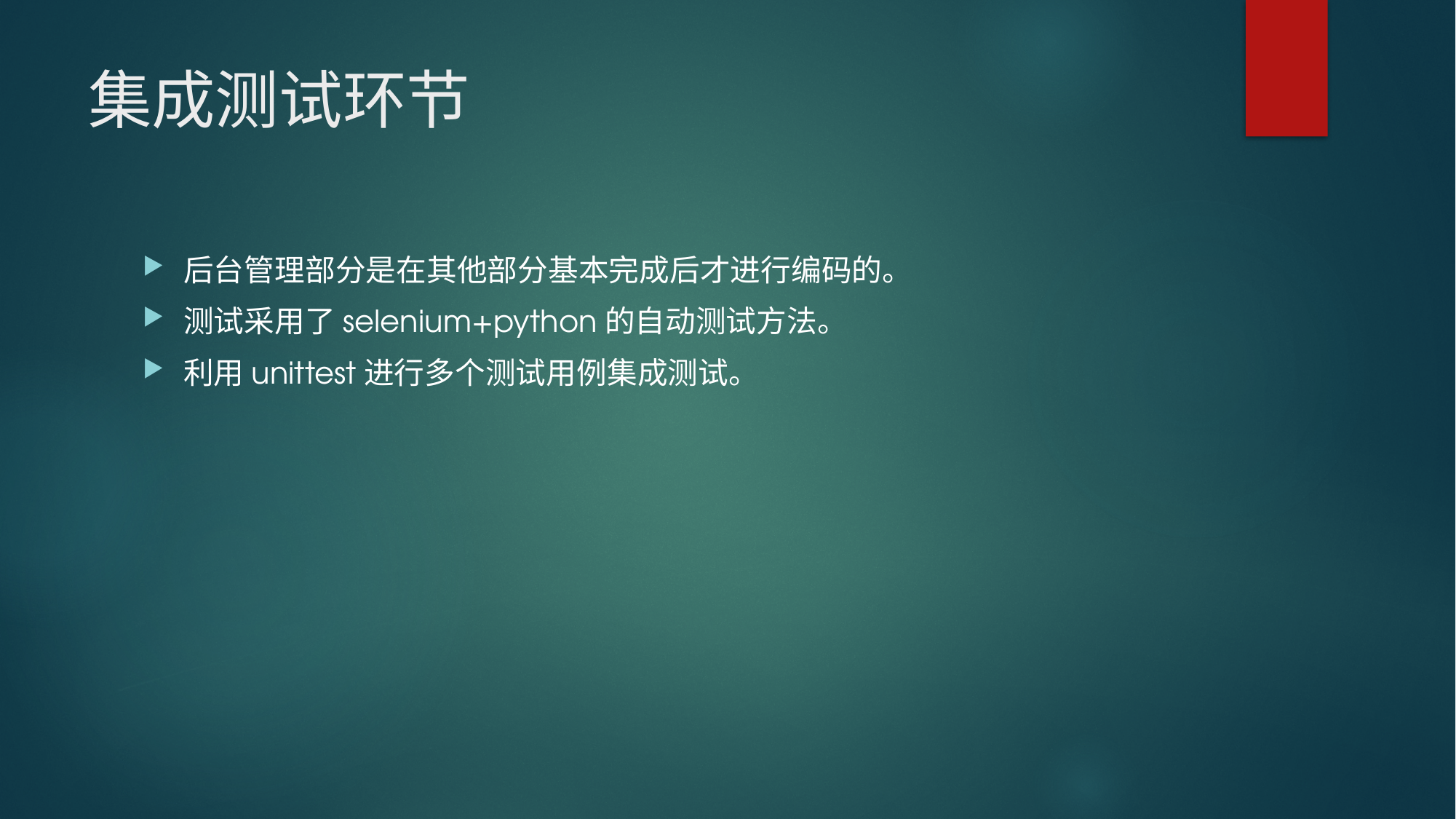

# 集成测试环节
后台管理部分是在其他部分基本完成后才进行编码的。
测试采用了selenium+python的自动测试方法。
利用unittest进行多个测试用例集成测试。